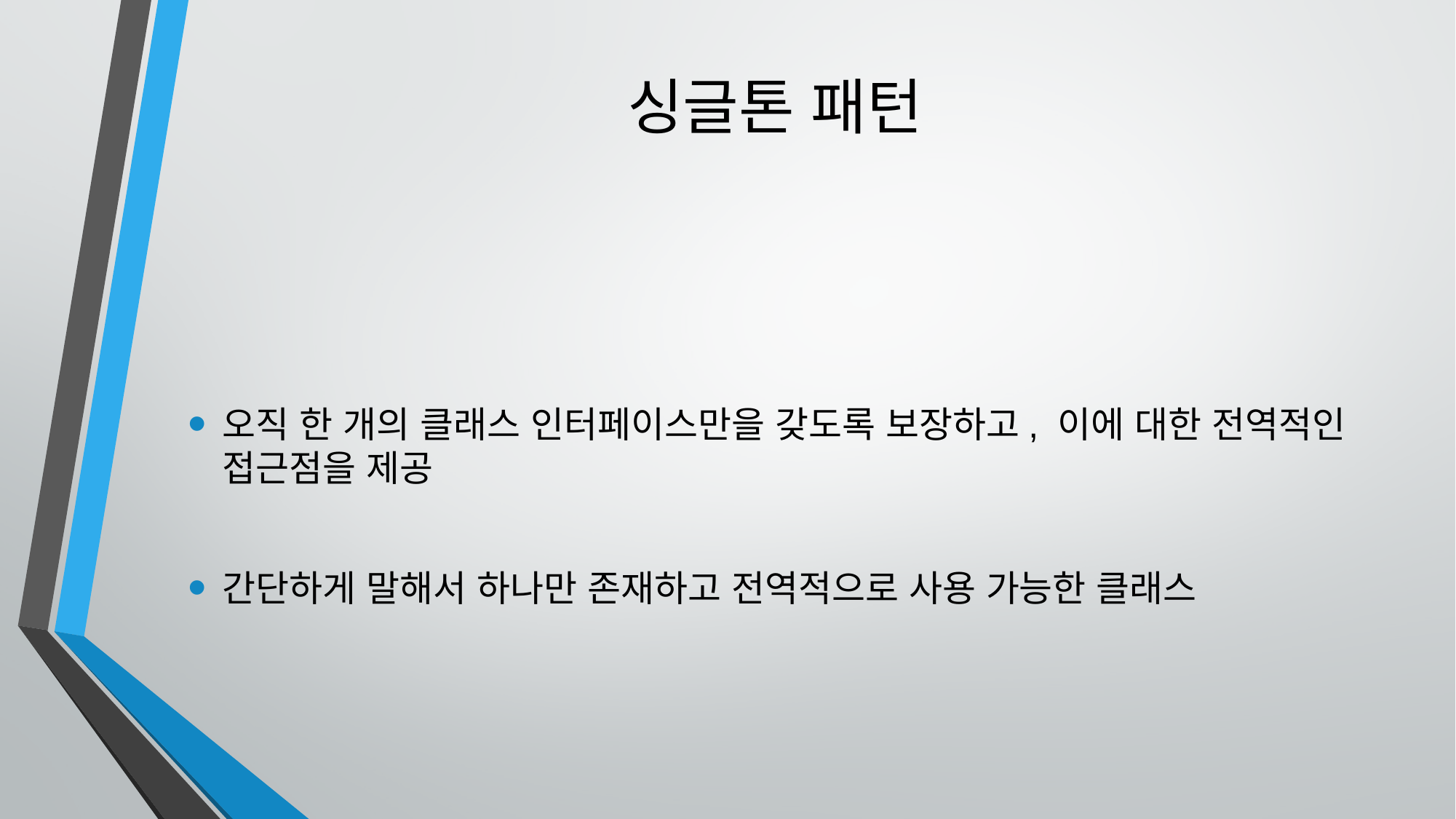

# 싱글톤 패턴
오직 한 개의 클래스 인터페이스만을 갖도록 보장하고, 이에 대한 전역적인 접근점을 제공

간단하게 말해서 하나만 존재하고 전역적으로 사용 가능한 클래스